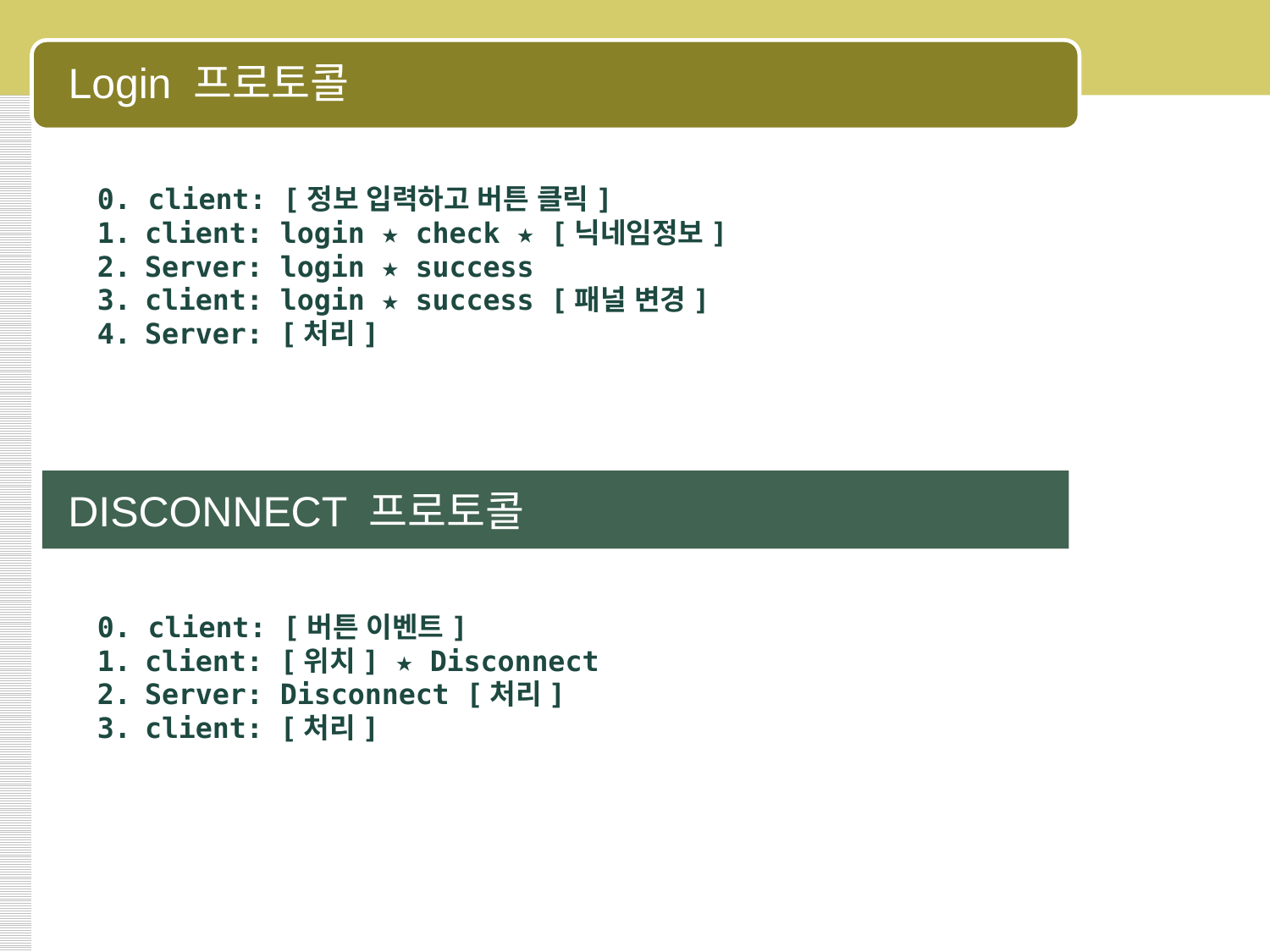

# Login 프로토콜
0. client: [정보 입력하고 버튼 클릭]
client: login ★ check ★ [닉네임정보]
Server: login ★ success
client: login ★ success [패널 변경]
Server: [처리]

DISCONNECT 프로토콜
0. client: [버튼 이벤트]
client: [위치] ★ Disconnect
Server: Disconnect [처리]
client: [처리]